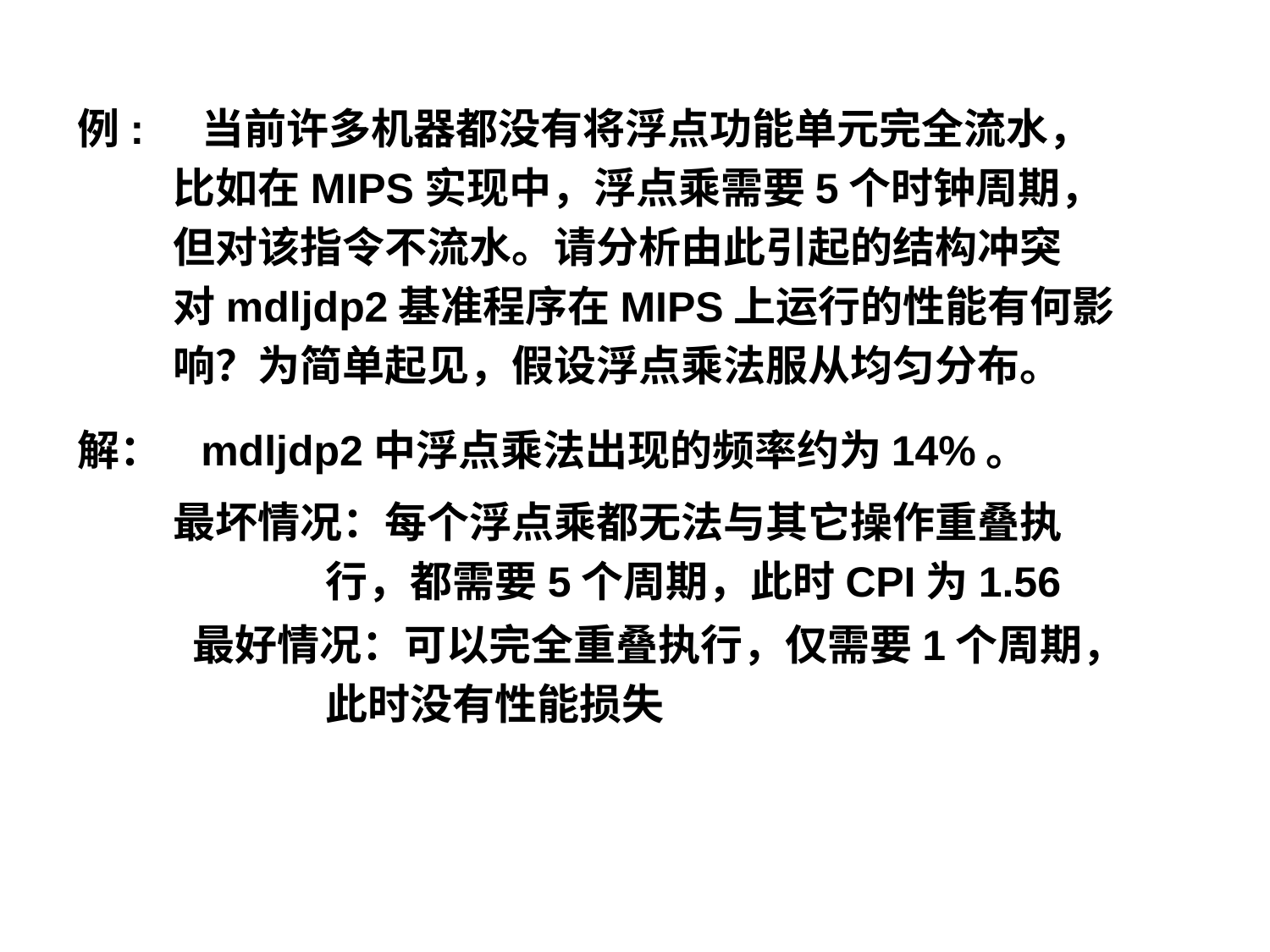

例:    当前许多机器都没有将浮点功能单元完全流水，
         比如在MIPS实现中，浮点乘需要5个时钟周期，
         但对该指令不流水。请分析由此引起的结构冲突
         对mdljdp2基准程序在MIPS上运行的性能有何影
         响？为简单起见，假设浮点乘法服从均匀分布。
解：   mdljdp2中浮点乘法出现的频率约为14%。
         最坏情况：每个浮点乘都无法与其它操作重叠执
                         行，都需要5个周期，此时CPI为1.56
	      最好情况：可以完全重叠执行，仅需要1个周期，
                         此时没有性能损失